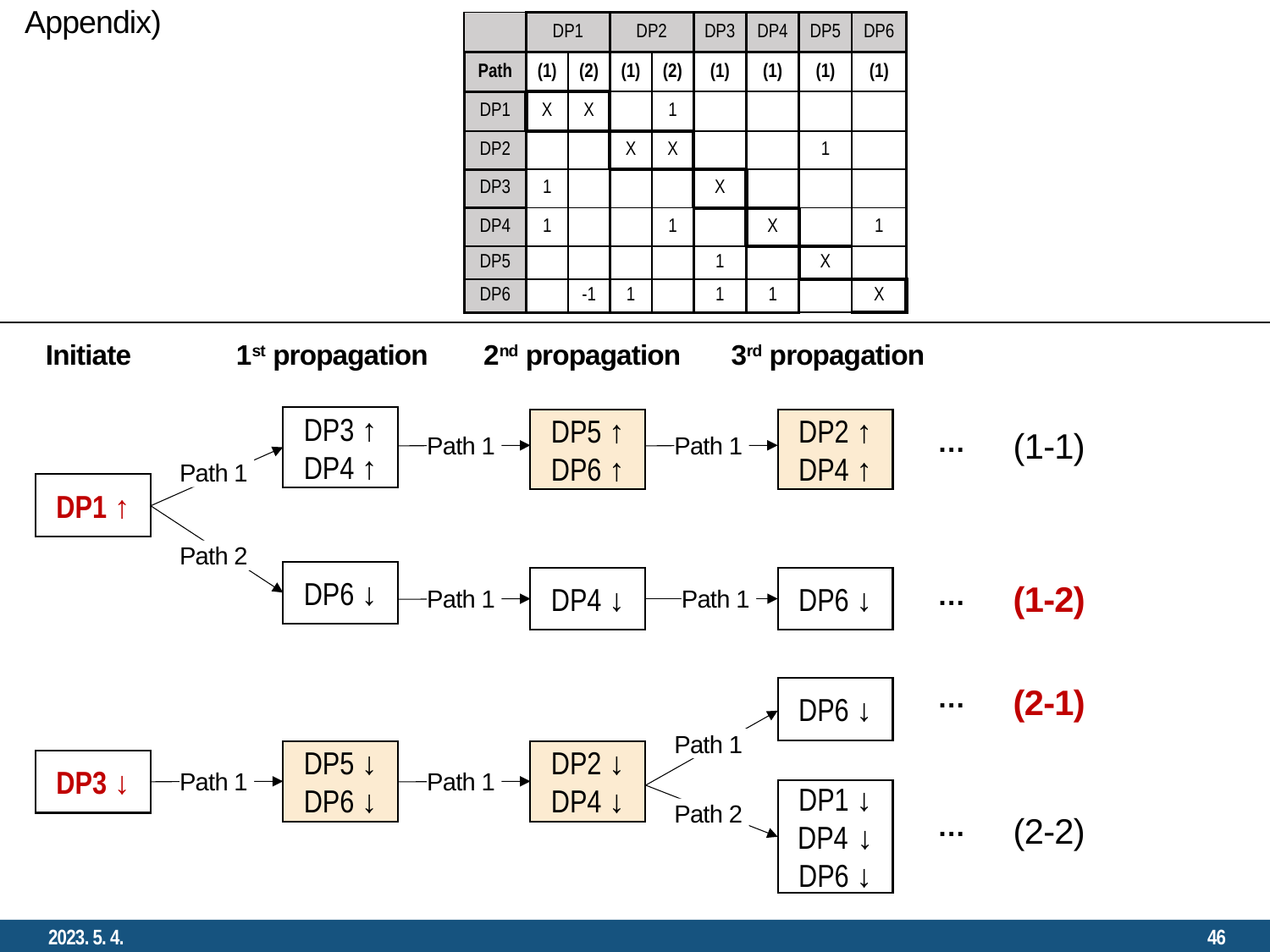

근데 이러한 분석을 계산을 통해서 얻을 수…는 있지 (앞단의 direct 판단한것 처럼)
근데, 지금 무조건 propagation이 발생 (3번째까지, likelihood) / impact는 동일하다고 가정
Appendix)
|  | DP1 |  | DP2 |  | DP3 | DP4 | DP5 | DP6 |
| --- | --- | --- | --- | --- | --- | --- | --- | --- |
| Path | (1) | (2) | (1) | (2) | (1) | (1) | (1) | (1) |
| DP1 | X | X |  | 1 |  |  |  |  |
| DP2 |  |  | X | X |  |  | 1 |  |
| DP3 | 1 |  |  |  | X |  |  |  |
| DP4 | 1 |  |  | 1 |  | X |  | 1 |
| DP5 |  |  |  |  | 1 |  | X |  |
| DP6 |  | -1 | 1 |  | 1 | 1 |  | X |
Initiate
1st propagation
2nd propagation
3rd propagation
DP3 ↑
DP4 ↑
DP5 ↑
DP6 ↑
DP2 ↑
DP4 ↑
 …
(1-1)
Path 1
Path 1
Path 1
DP1 ↑
Path 2
DP6 ↓
DP4 ↓
DP6 ↓
 …
(1-2)
Path 1
Path 1
DP6 ↓
 …
(2-1)
Path 1
DP5 ↓
DP6 ↓
DP2 ↓
DP4 ↓
DP3 ↓
Path 1
Path 1
DP1 ↓
DP4 ↓
DP6 ↓
Path 2
 …
(2-2)
2023. 5. 4.
46